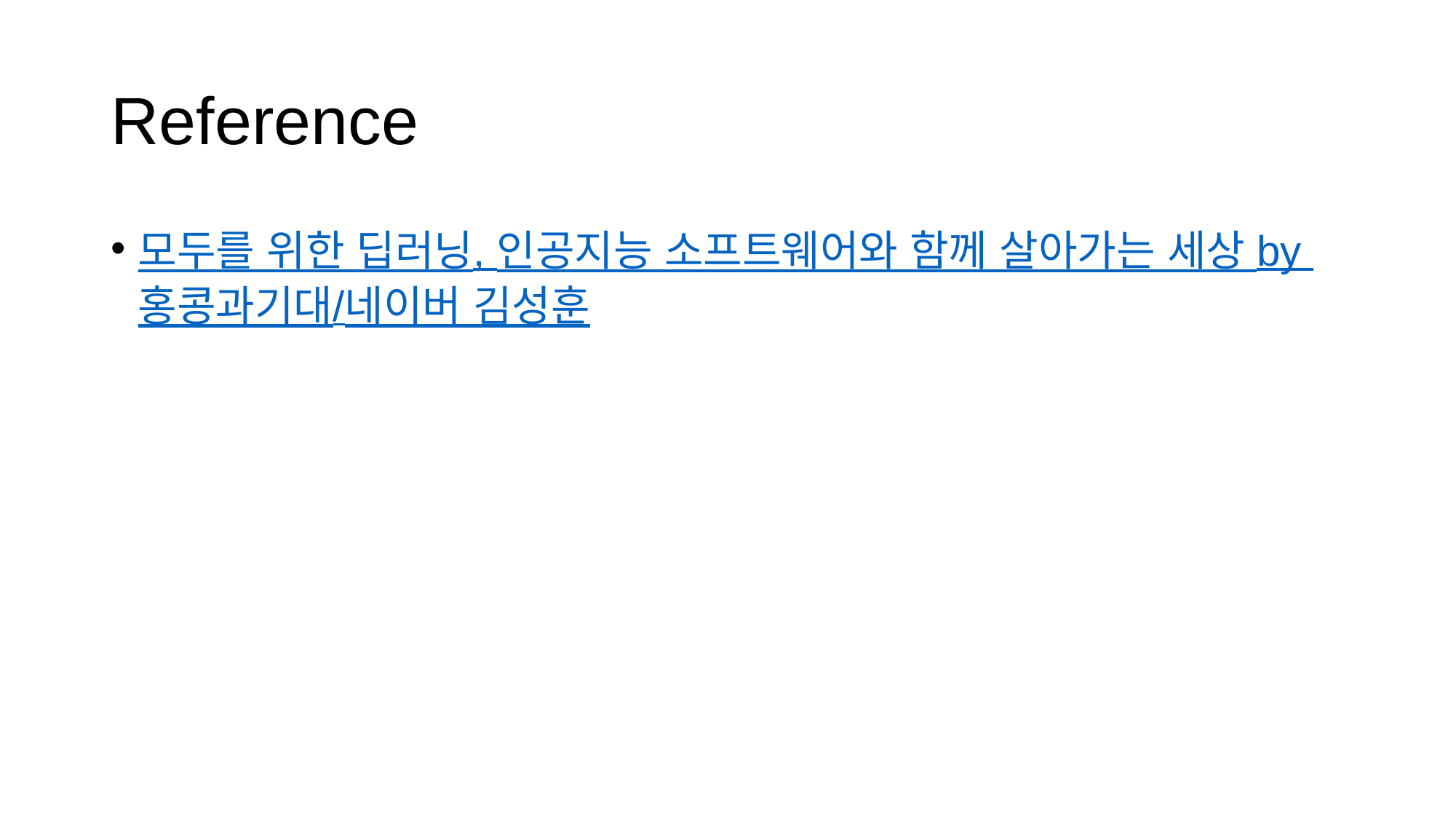

# Reference
모두를 위한 딥러닝, 인공지능 소프트웨어와 함께 살아가는 세상 by 홍콩과기대/네이버 김성훈